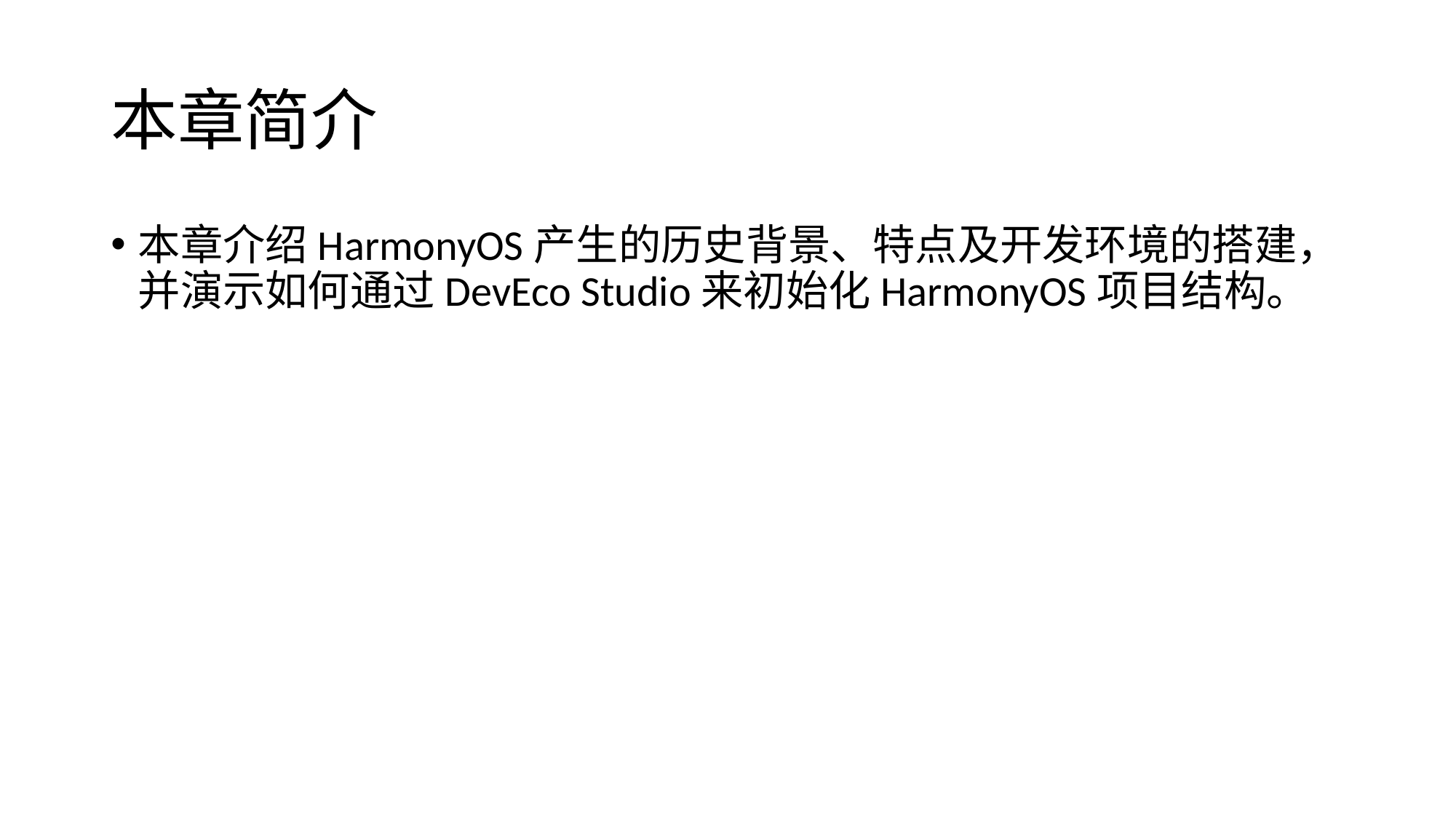

# 本章简介
本章介绍HarmonyOS产生的历史背景、特点及开发环境的搭建，并演示如何通过DevEco Studio来初始化HarmonyOS项目结构。